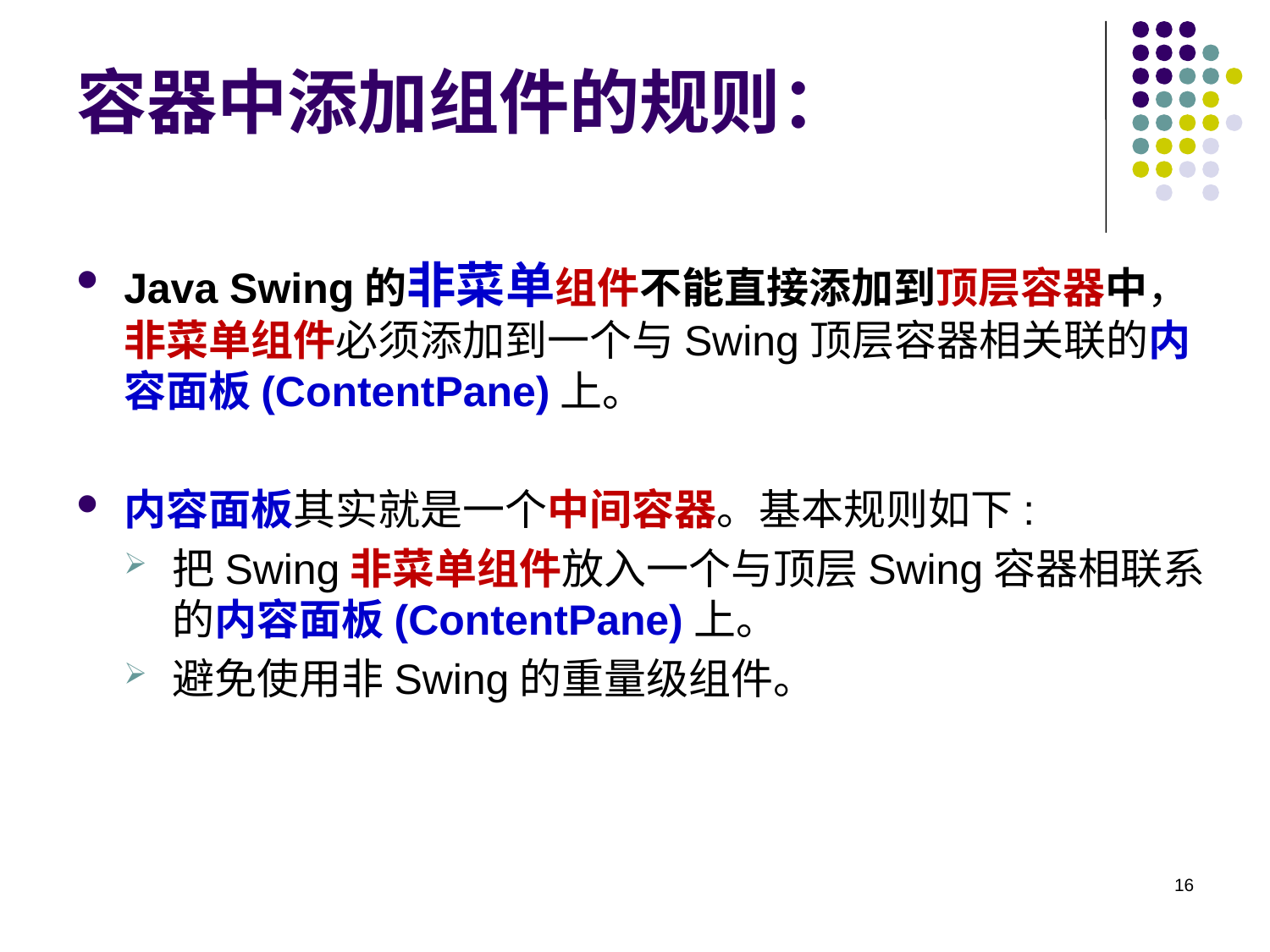

# 容器中添加组件的规则：
Java Swing的非菜单组件不能直接添加到顶层容器中，非菜单组件必须添加到一个与Swing顶层容器相关联的内容面板(ContentPane)上。

内容面板其实就是一个中间容器。基本规则如下:
把Swing非菜单组件放入一个与顶层Swing容器相联系的内容面板(ContentPane)上。
避免使用非Swing的重量级组件。

16